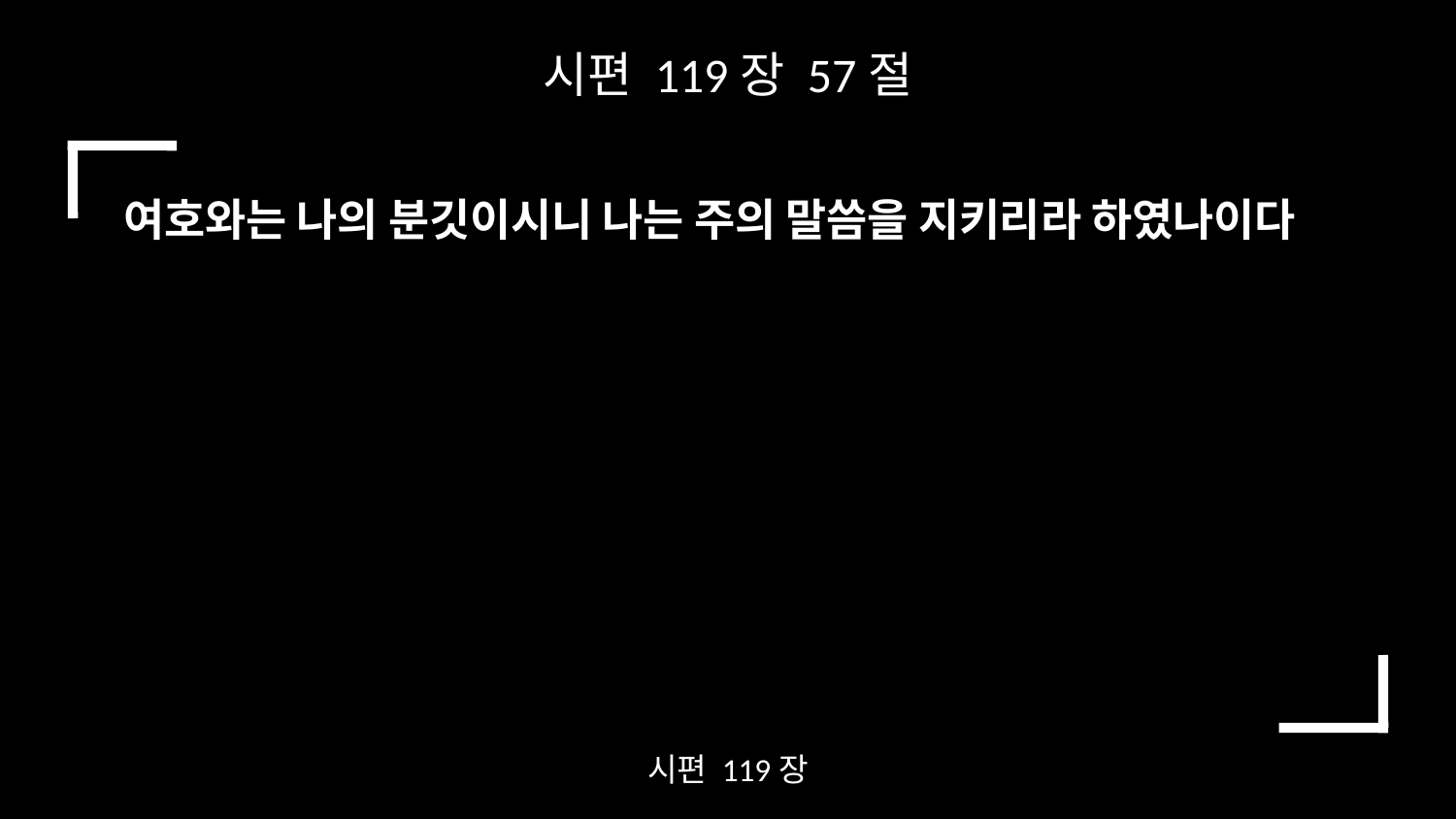

시편 119장 57절

여호와는 나의 분깃이시니 나는 주의 말씀을 지키리라 하였나이다

시편 119장